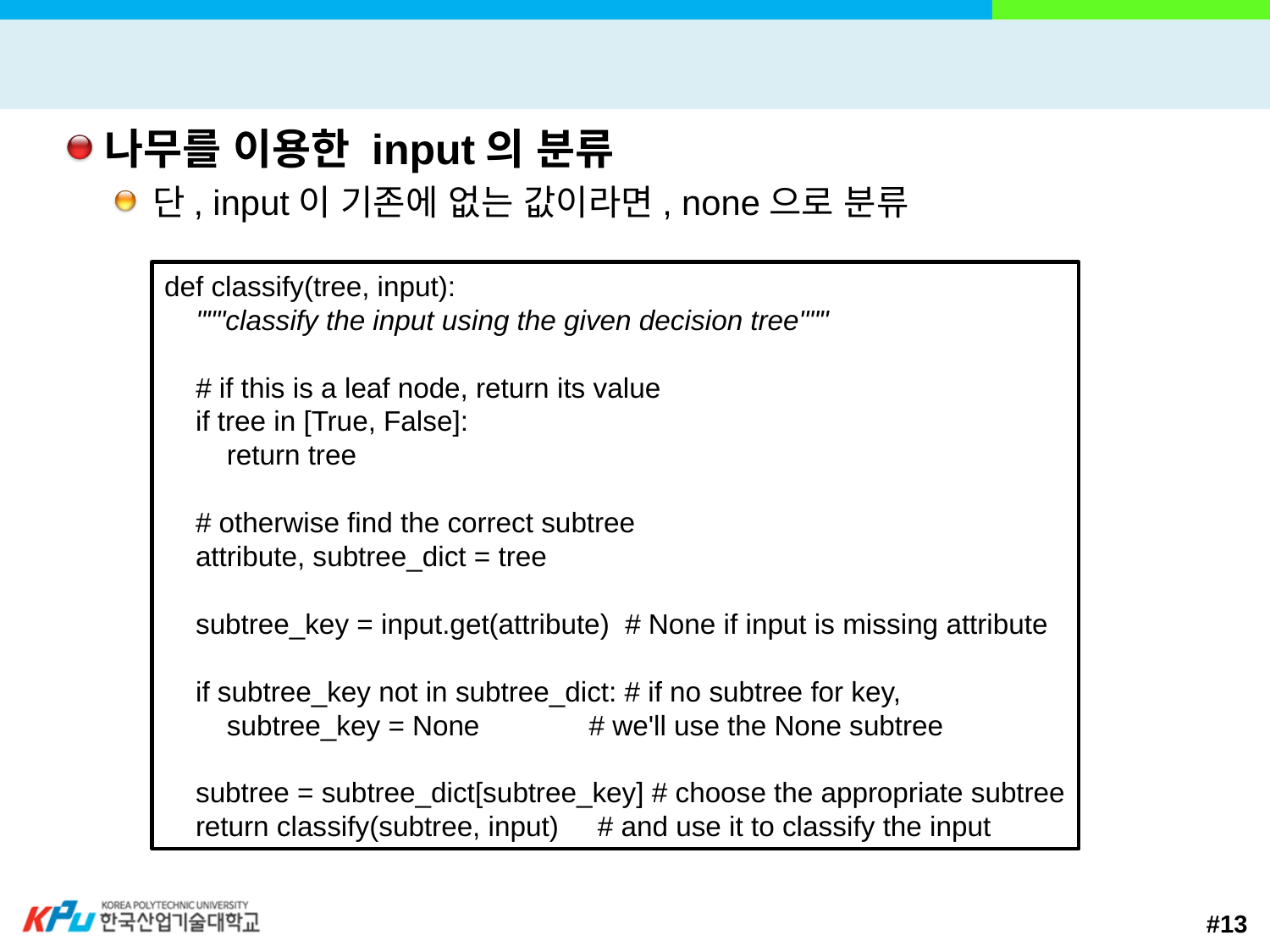

#
나무를 이용한 input의 분류
단, input이 기존에 없는 값이라면, none으로 분류
def classify(tree, input):
    """classify the input using the given decision tree"""
    # if this is a leaf node, return its value
    if tree in [True, False]:
        return tree
    # otherwise find the correct subtree
    attribute, subtree_dict = tree
    subtree_key = input.get(attribute)  # None if input is missing attribute
    if subtree_key not in subtree_dict: # if no subtree for key,
        subtree_key = None              # we'll use the None subtree
    subtree = subtree_dict[subtree_key] # choose the appropriate subtree
    return classify(subtree, input)     # and use it to classify the input